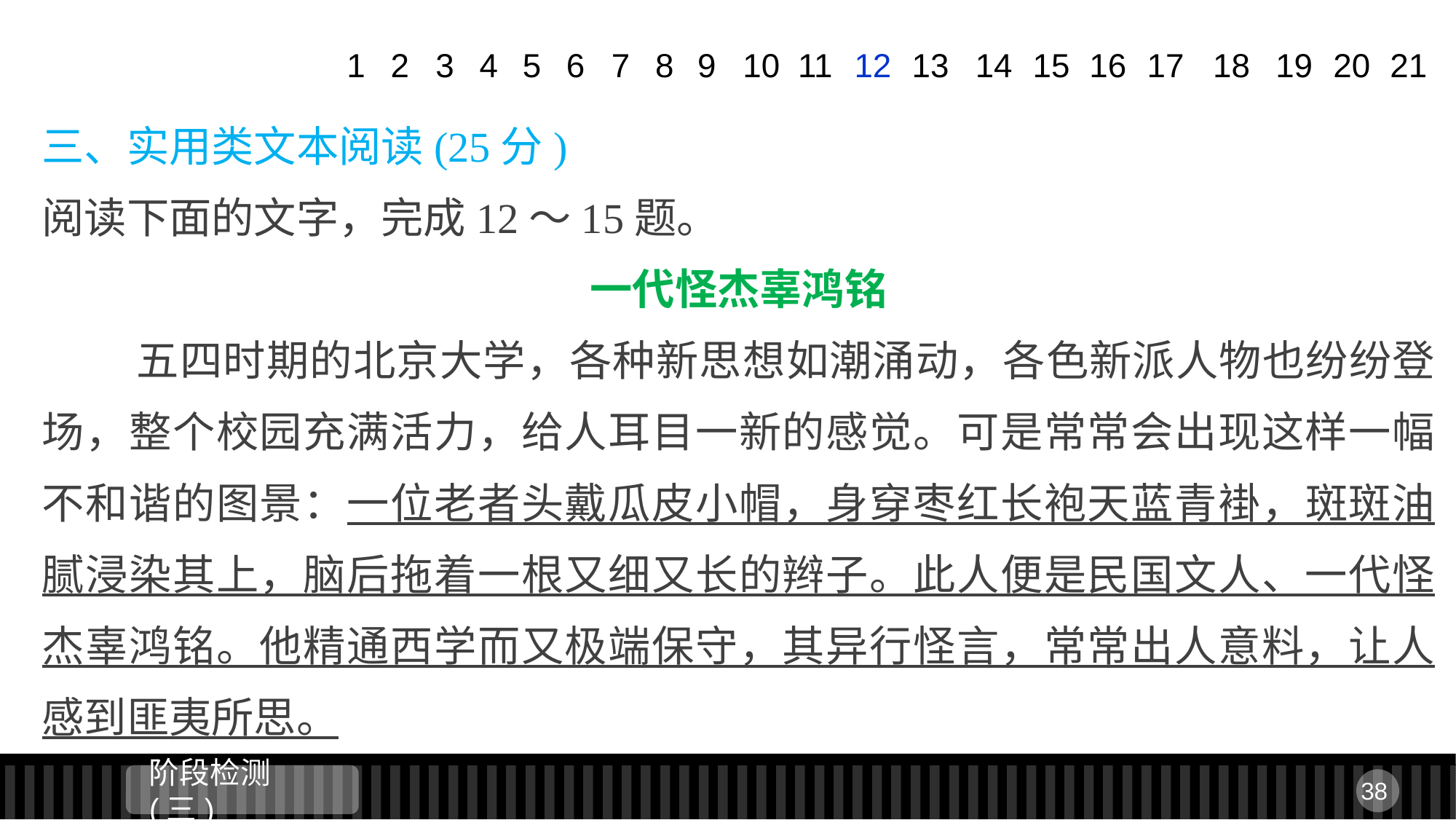

1
2
3
4
5
6
7
8
9
11
12
13
14
15
16
17
18
19
20
21
10
三、实用类文本阅读(25分)
阅读下面的文字，完成12～15题。
一代怪杰辜鸿铭
        五四时期的北京大学，各种新思想如潮涌动，各色新派人物也纷纷登场，整个校园充满活力，给人耳目一新的感觉。可是常常会出现这样一幅不和谐的图景：一位老者头戴瓜皮小帽，身穿枣红长袍天蓝青褂，斑斑油腻浸染其上，脑后拖着一根又细又长的辫子。此人便是民国文人、一代怪杰辜鸿铭。他精通西学而又极端保守，其异行怪言，常常出人意料，让人感到匪夷所思。